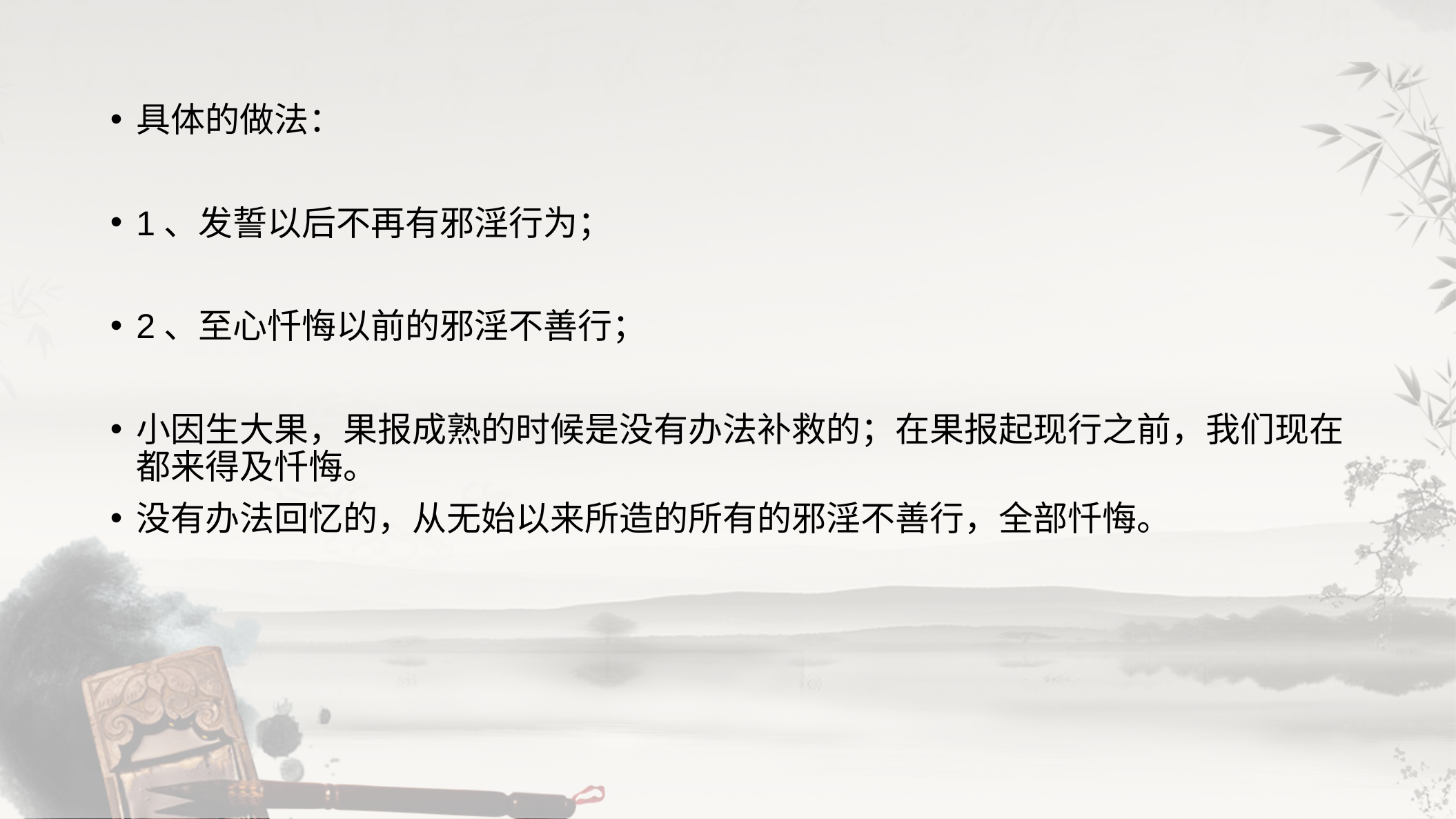

具体的做法：

1、发誓以后不再有邪淫行为；

2、至心忏悔以前的邪淫不善行；

小因生大果，果报成熟的时候是没有办法补救的；在果报起现行之前，我们现在都来得及忏悔。
没有办法回忆的，从无始以来所造的所有的邪淫不善行，全部忏悔。